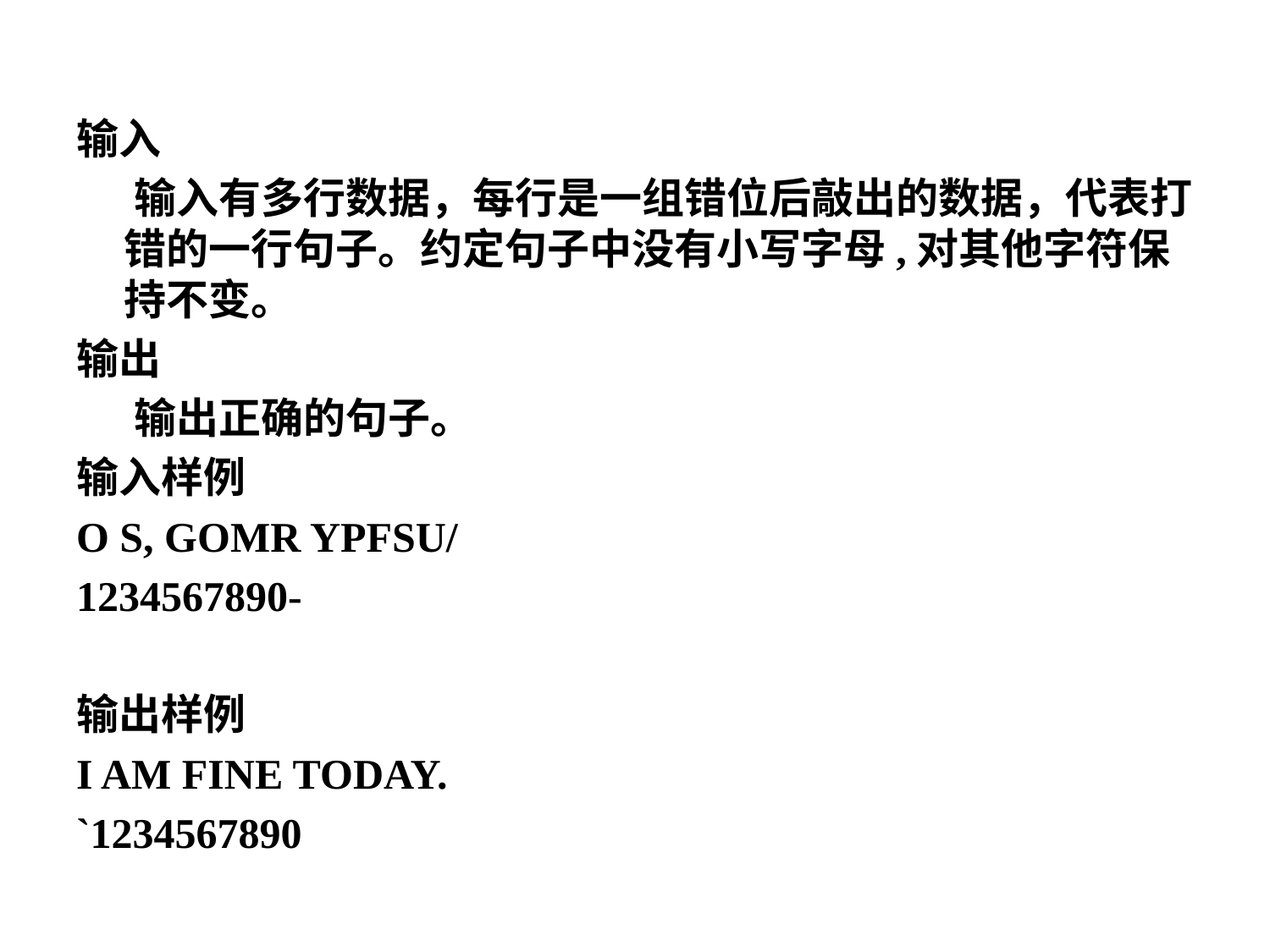

#
输入
     输入有多行数据，每行是一组错位后敲出的数据，代表打错的一行句子。约定句子中没有小写字母,对其他字符保持不变。
输出
     输出正确的句子。
输入样例
O S, GOMR YPFSU/
1234567890-

输出样例
I AM FINE TODAY.
`1234567890